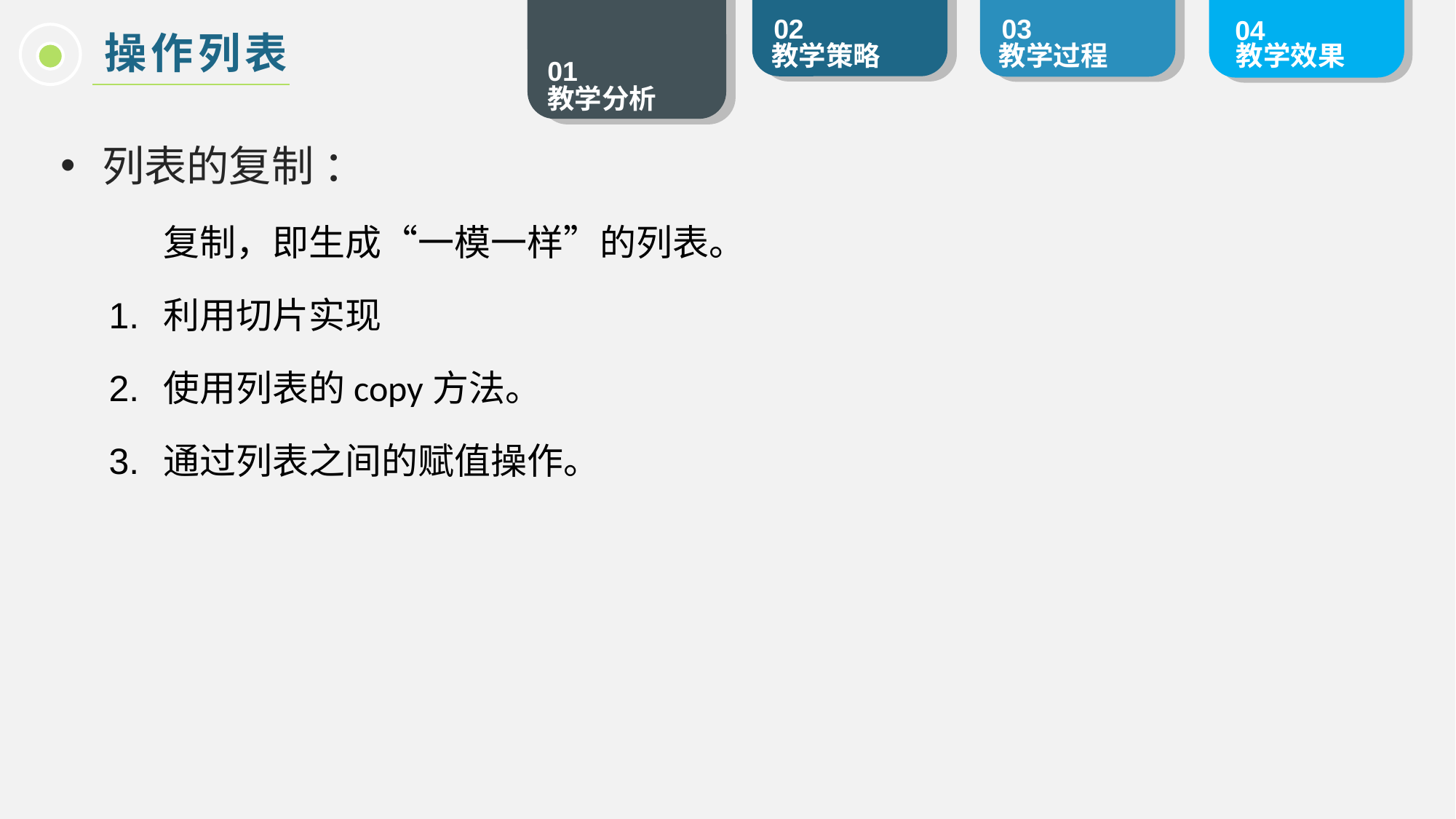

操作列表

列表的复制 ：
复制，即生成“一模一样”的列表。
利用切片实现
使用列表的copy方法。
通过列表之间的赋值操作。